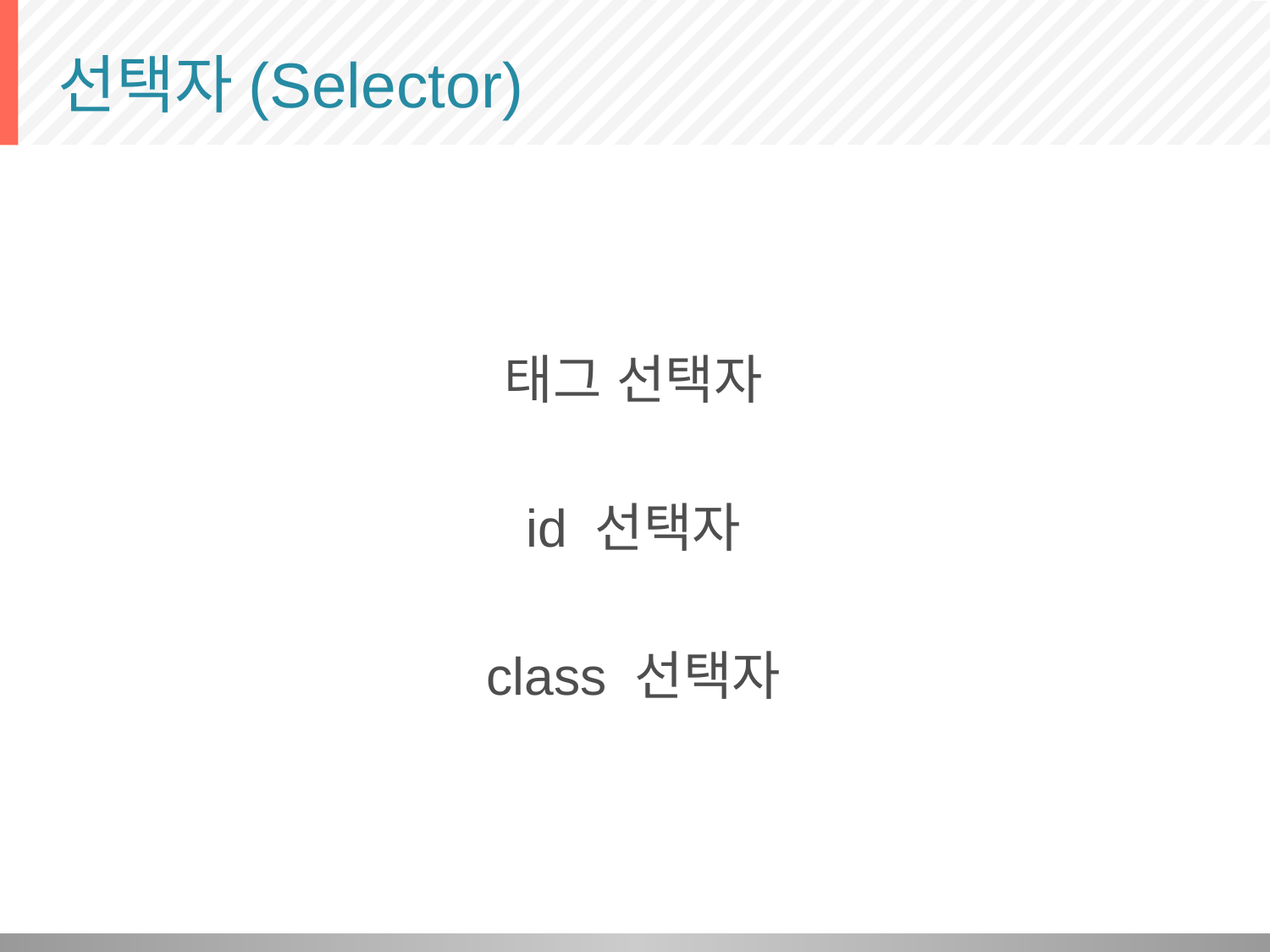

# 선택자(Selector)
태그 선택자

id 선택자

class 선택자